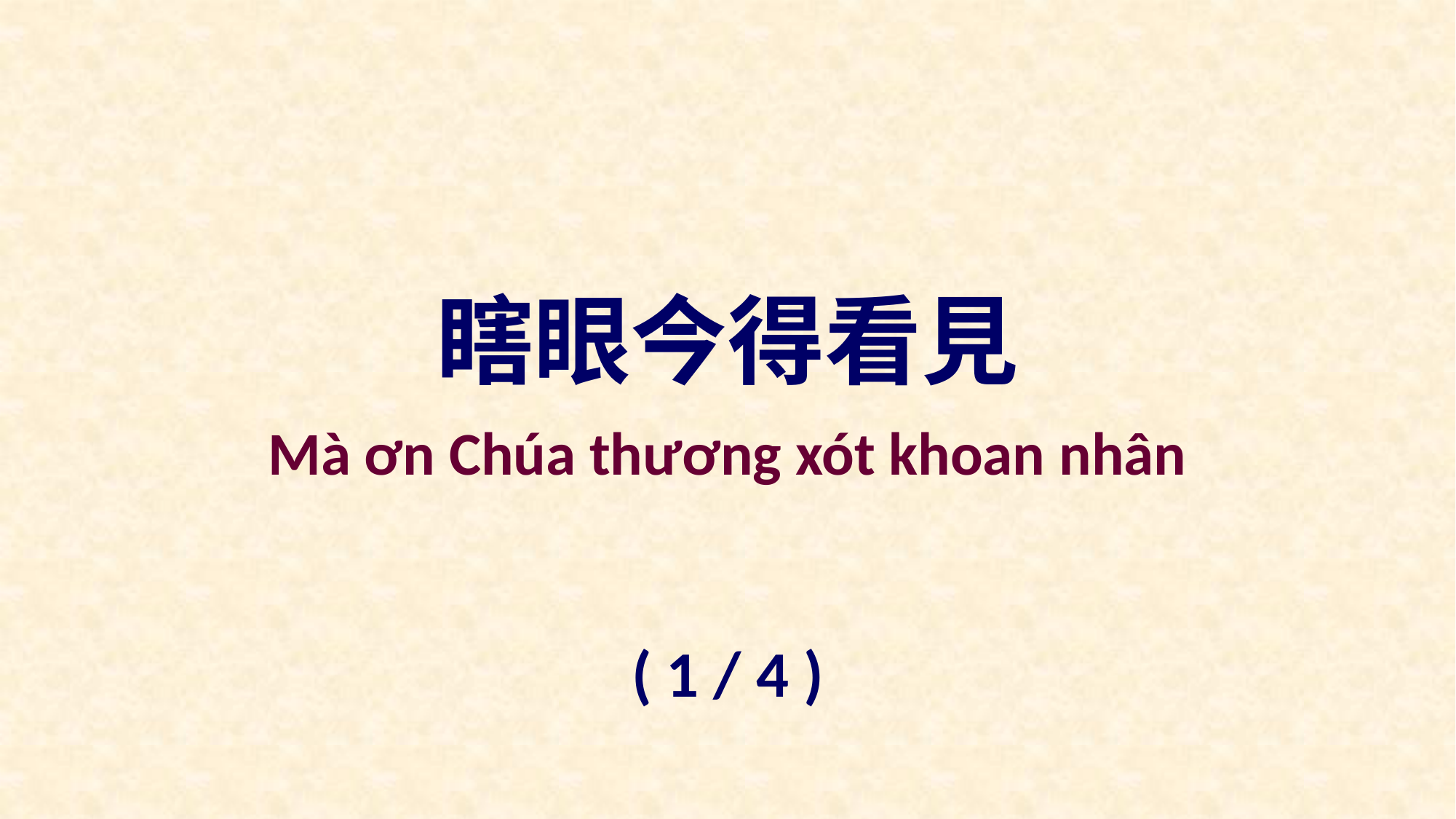

瞎眼今得看見
Mà ơn Chúa thương xót khoan nhân
( 1 / 4 )